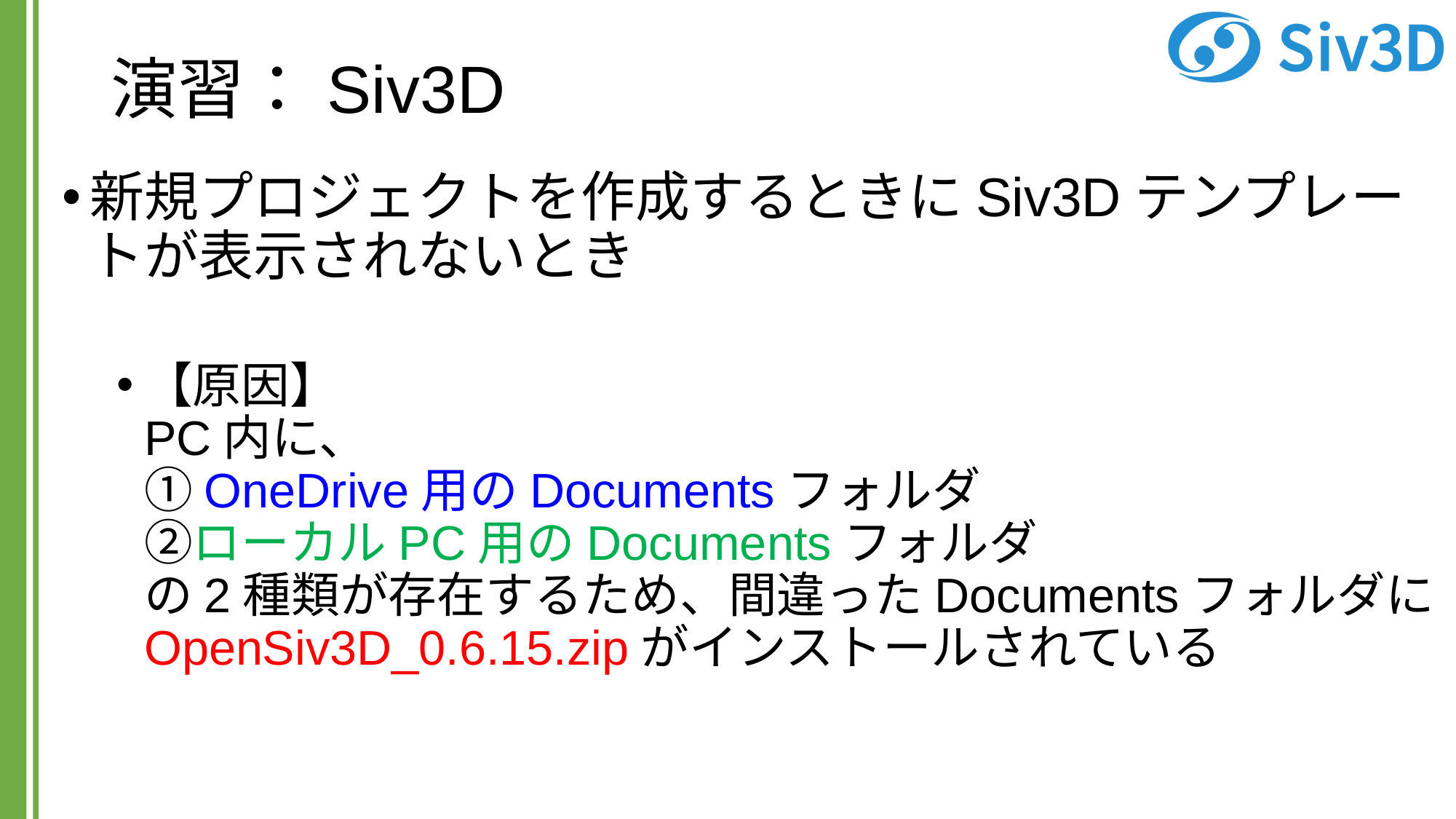

# 演習：Siv3D
新規プロジェクトを作成するときにSiv3Dテンプレートが表示されないとき
【原因】
PC内に、
①OneDrive用のDocumentsフォルダ
②ローカルPC用のDocumentsフォルダ
の2種類が存在するため、間違ったDocumentsフォルダに
OpenSiv3D_0.6.15.zipがインストールされている